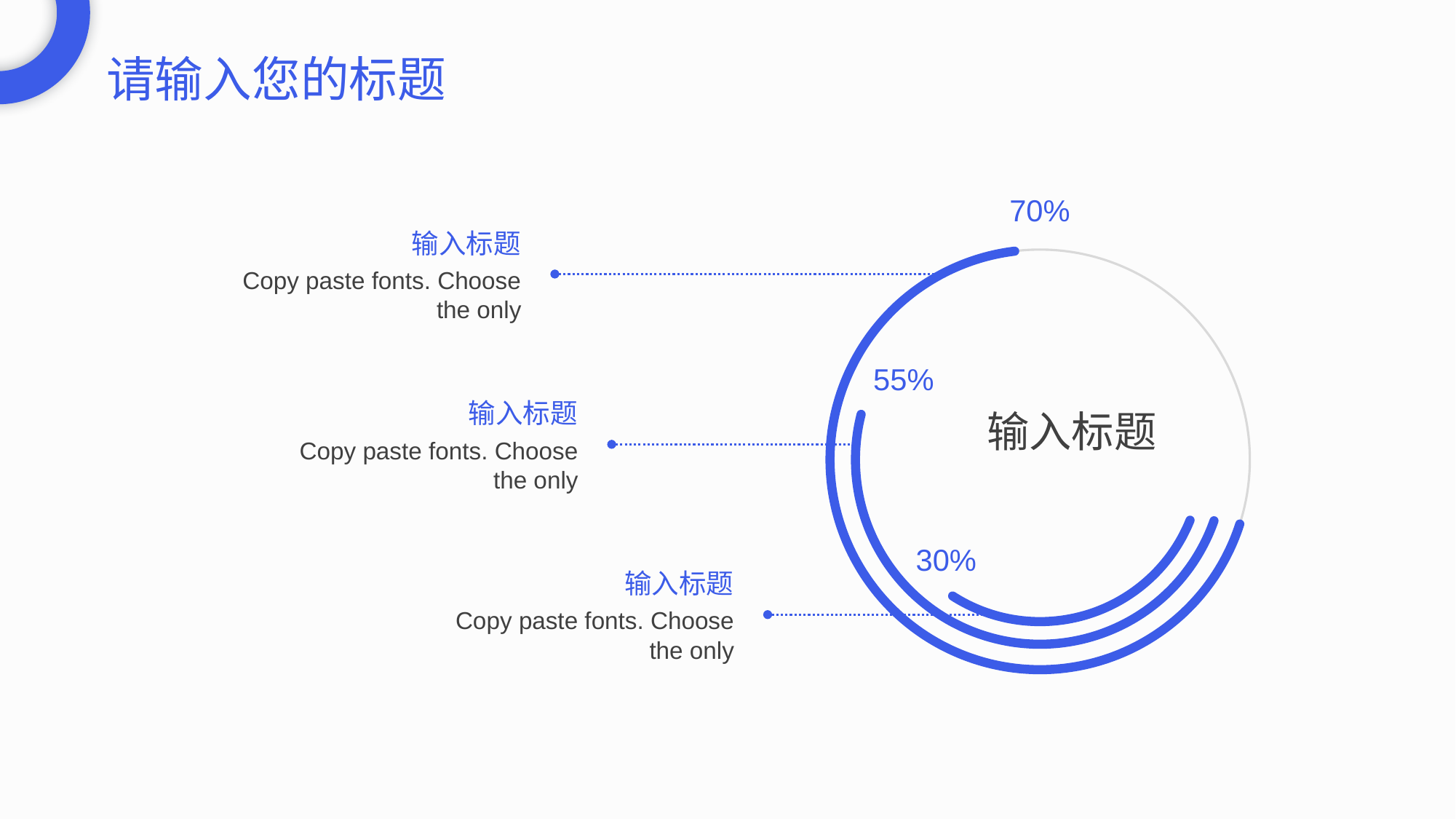

请输入您的标题
70%

输入标题
Copy paste fonts. Choose the only

55%

30%
输入标题
Copy paste fonts. Choose the only
输入标题
输入标题
Copy paste fonts. Choose the only